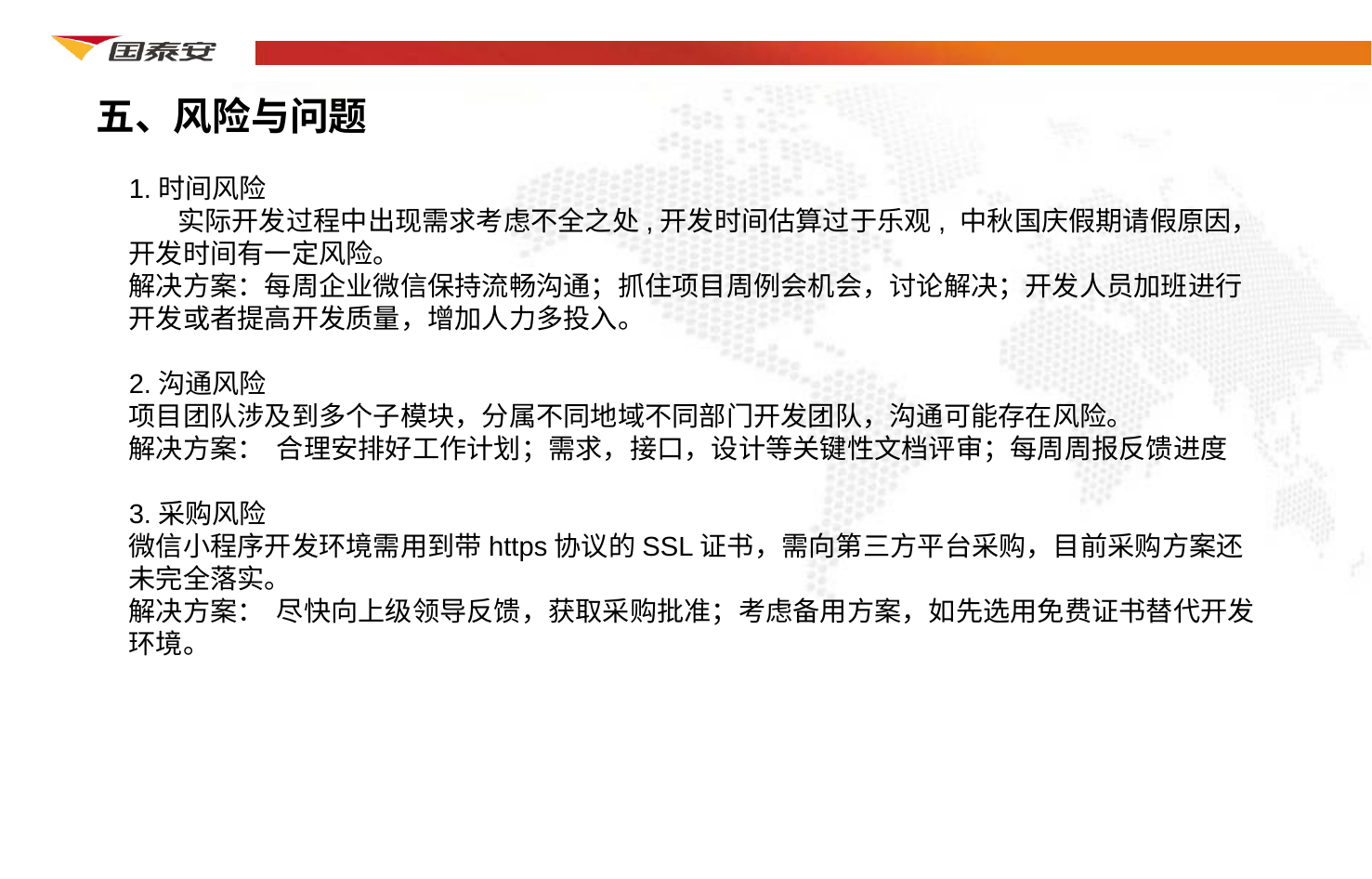

五、风险与问题
1.时间风险
       实际开发过程中出现需求考虑不全之处,开发时间估算过于乐观, 中秋国庆假期请假原因，开发时间有一定风险。
解决方案：每周企业微信保持流畅沟通；抓住项目周例会机会，讨论解决；开发人员加班进行开发或者提高开发质量，增加人力多投入。

2.沟通风险
项目团队涉及到多个子模块，分属不同地域不同部门开发团队，沟通可能存在风险。
解决方案：  合理安排好工作计划；需求，接口，设计等关键性文档评审；每周周报反馈进度

3.采购风险
微信小程序开发环境需用到带https协议的SSL证书，需向第三方平台采购，目前采购方案还未完全落实。
解决方案：  尽快向上级领导反馈，获取采购批准；考虑备用方案，如先选用免费证书替代开发环境。